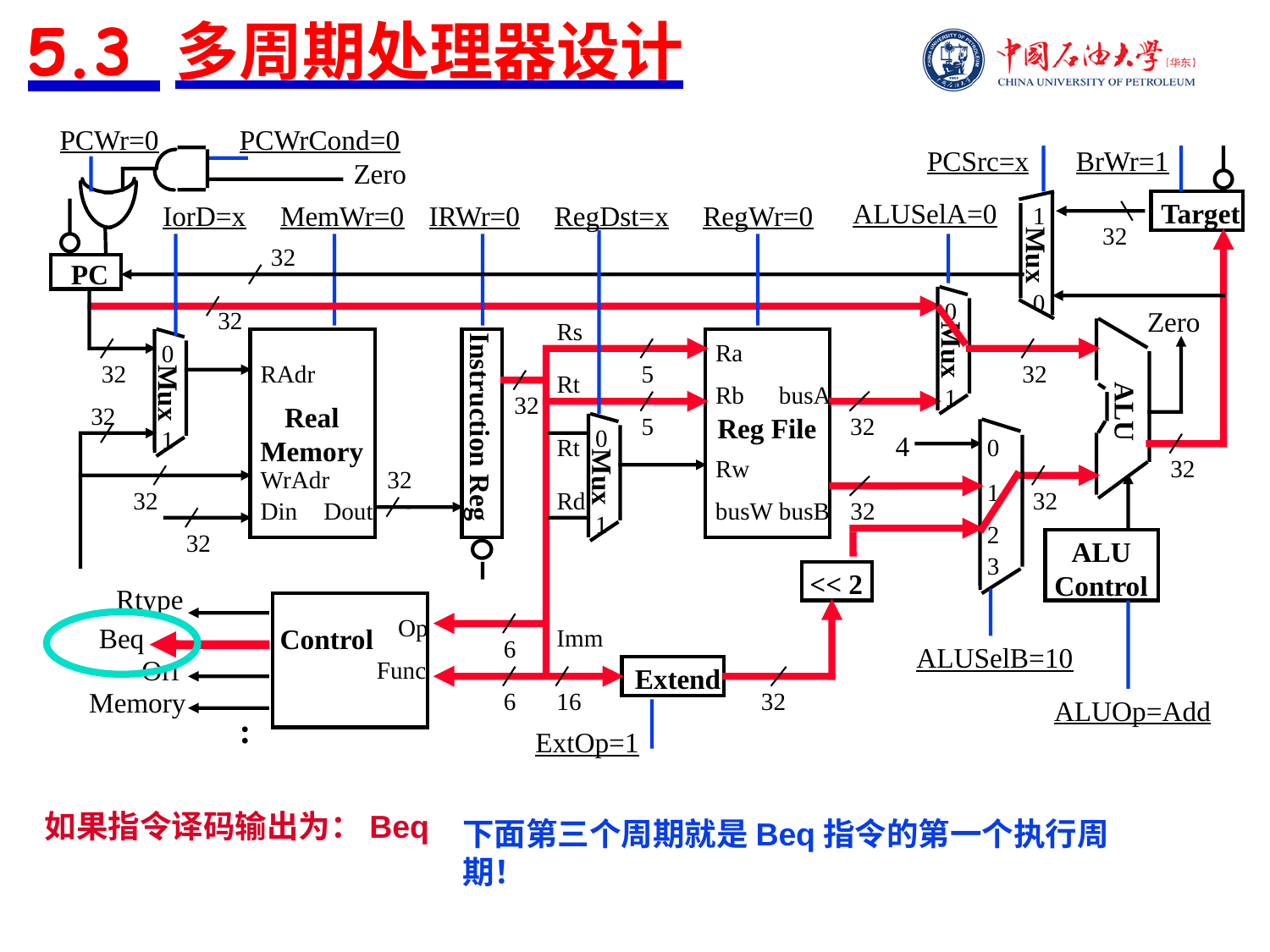

# 5.3 多周期处理器设计
PCWr=0
PCWrCond=0
PCSrc=x
BrWr=1

Zero

ALUSelA=0
Target

IorD=x
MemWr=0
IRWr=0
RegDst=x
RegWr=0
1

32

Mux

32
PC

0

0

Mux
1

Zero
32

Rs

ALU

0

Mux
1

Ra

32
RAdr
5
32

Rt

Rb
busA

32

Real
Memory
32

Instruction Reg
Reg File
5
32

0

Mux
1

4

Rt
0

Rw
32
WrAdr
32

1

32
Rd
32

Din
Dout
busW
busB
32

2

32

ALU
Control

3
<< 2

Rtype

Control

Op

Beq

如果指令译码输出为：Beq

Imm

6
ALUSelB=10

Ori
Func
Extend

Memory
6
16
32
ALUOp=Add

:

ExtOp=1
下面第三个周期就是Beq指令的第一个执行周期！